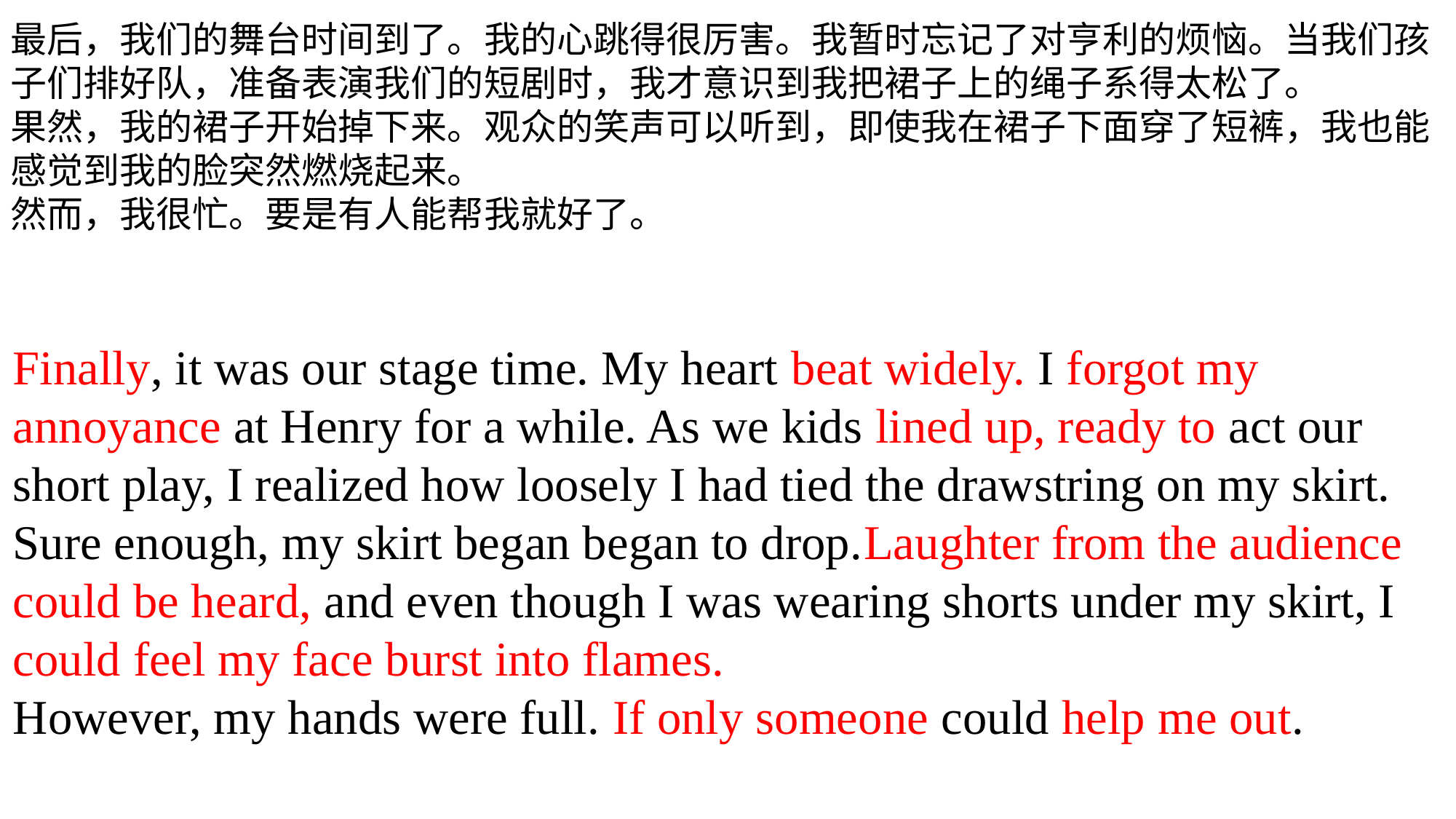

最后，我们的舞台时间到了。我的心跳得很厉害。我暂时忘记了对亨利的烦恼。当我们孩子们排好队，准备表演我们的短剧时，我才意识到我把裙子上的绳子系得太松了。
果然，我的裙子开始掉下来。观众的笑声可以听到，即使我在裙子下面穿了短裤，我也能感觉到我的脸突然燃烧起来。
然而，我很忙。要是有人能帮我就好了。
Finally, it was our stage time. My heart beat widely. I forgot my annoyance at Henry for a while. As we kids lined up, ready to act our short play, I realized how loosely I had tied the drawstring on my skirt.
Sure enough, my skirt began began to drop.Laughter from the audience could be heard, and even though I was wearing shorts under my skirt, I could feel my face burst into flames.
However, my hands were full. If only someone could help me out.